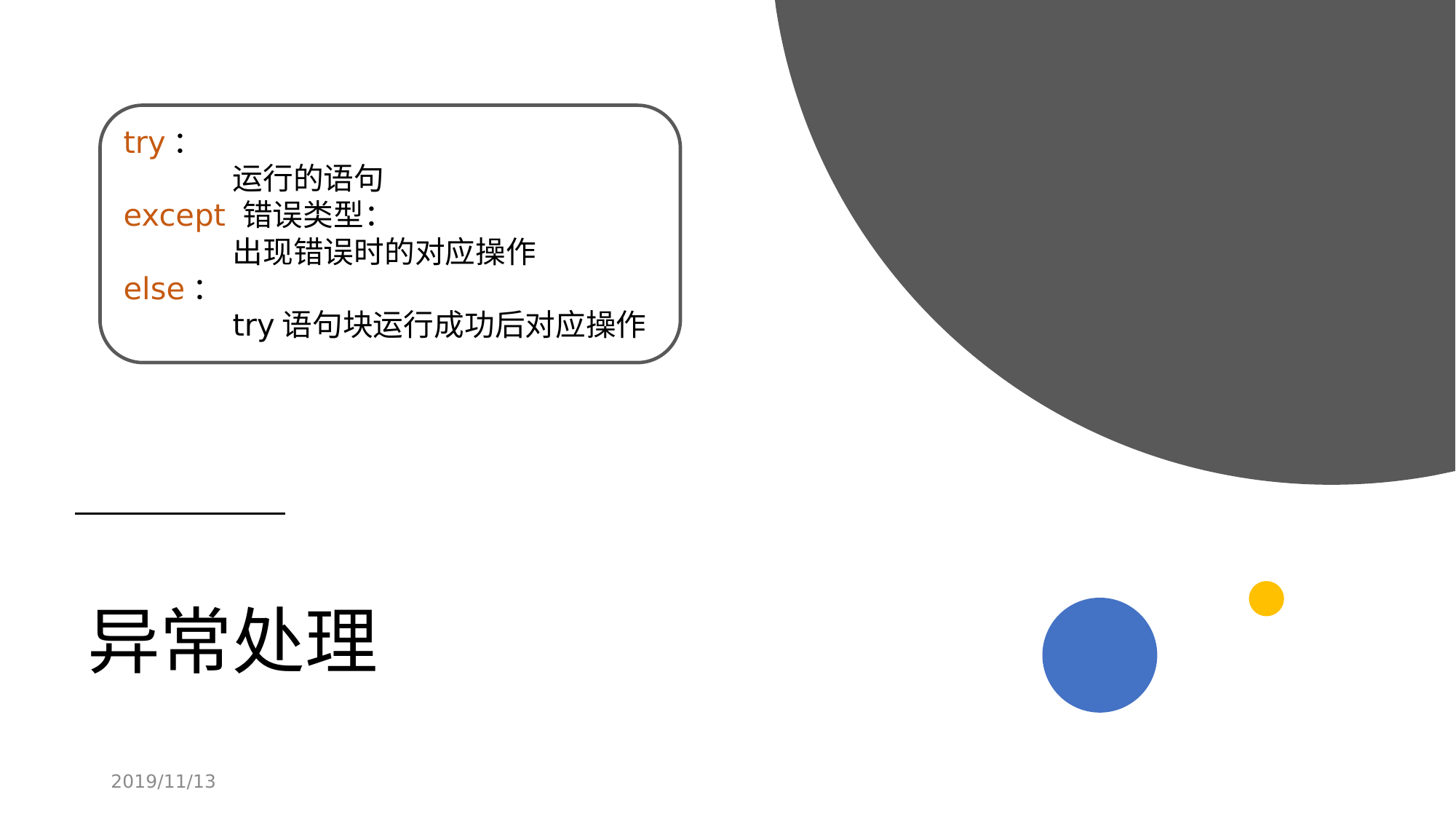

try：
	运行的语句
except 错误类型：
	出现错误时的对应操作
else：
	try语句块运行成功后对应操作
# 异常处理

2019/11/13
高级算法语言和程序设计
37